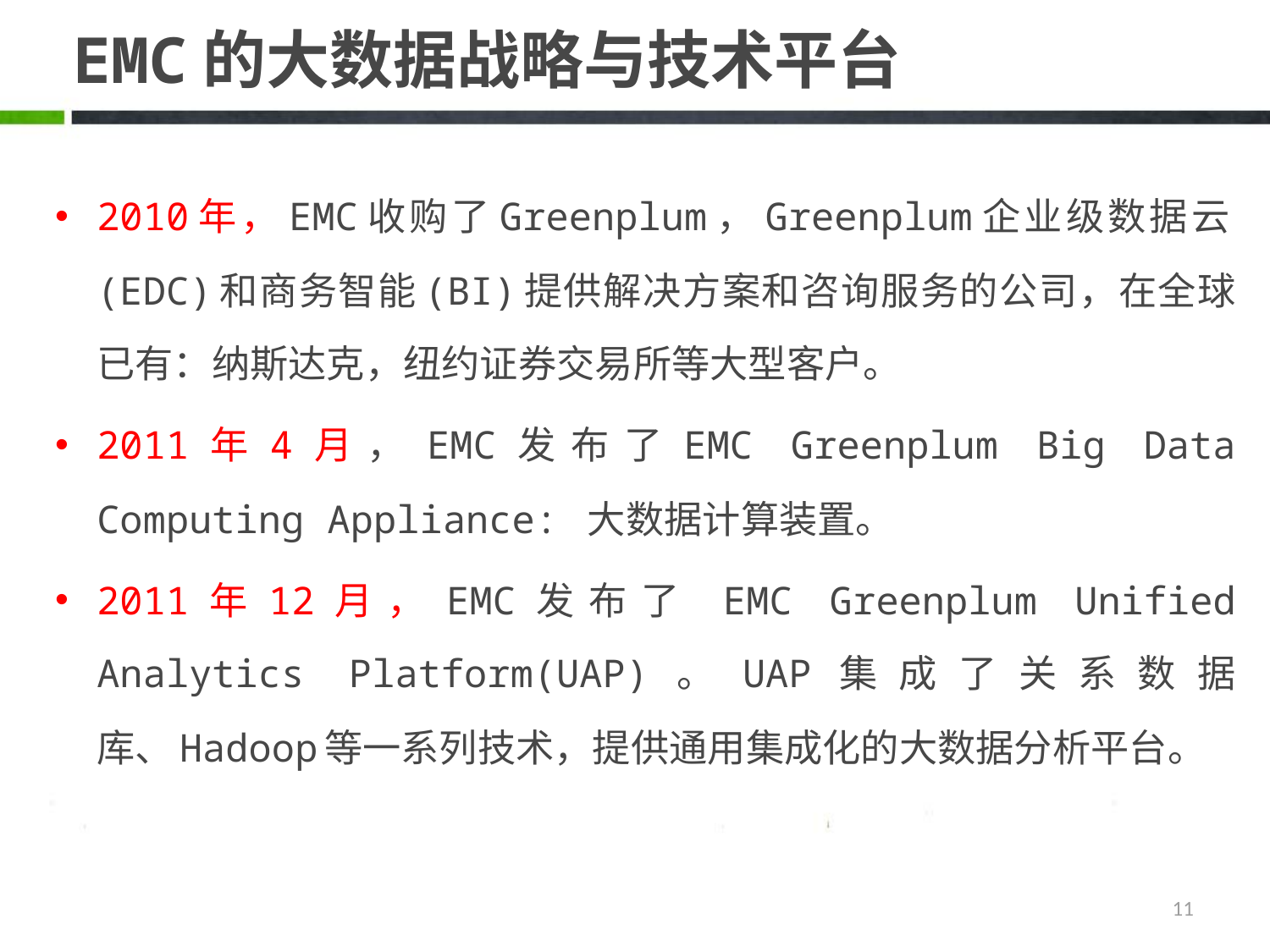

# EMC的大数据战略与技术平台
2010年，EMC收购了Greenplum，Greenplum企业级数据云(EDC)和商务智能(BI)提供解决方案和咨询服务的公司，在全球已有：纳斯达克，纽约证券交易所等大型客户。
2011年4月，EMC发布了EMC Greenplum Big Data Computing Appliance: 大数据计算装置。
2011年12月，EMC发布了 EMC Greenplum Unified Analytics Platform(UAP)。UAP集成了关系数据库、Hadoop等一系列技术，提供通用集成化的大数据分析平台。
11